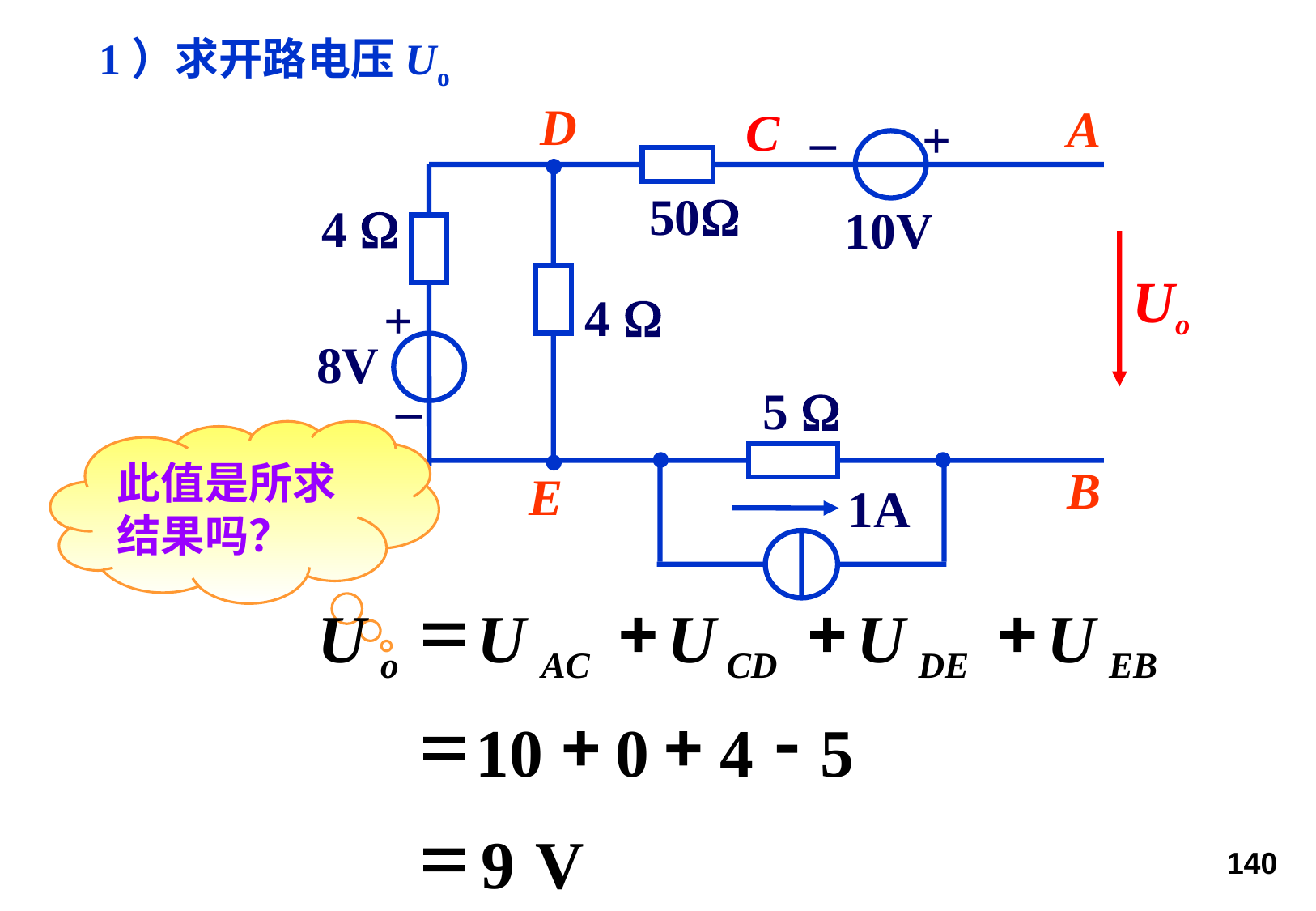

1）求开路电压Uo
_
D
A
C
+

50Ω
4 Ω
10V

Uo

4 Ω
+
8V

_
5 Ω

B

E

1A

此值是所求结果吗？
=
+
+
+
U
U
U
U
U
o
AC
CD
DE
EB
=
+
+
−
10
0
4
5
=
9
V